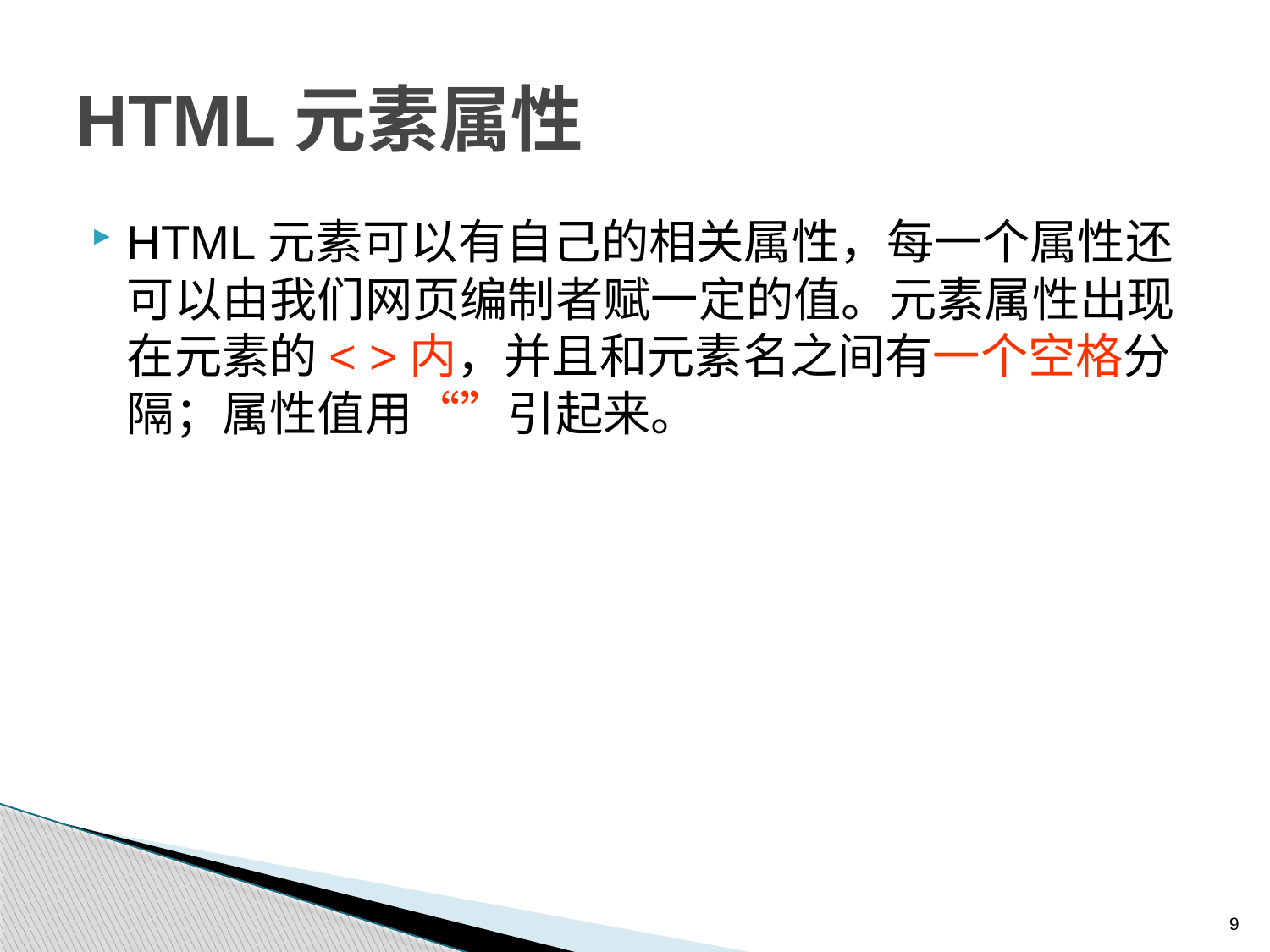

# HTML元素属性
HTML元素可以有自己的相关属性，每一个属性还可以由我们网页编制者赋一定的值。元素属性出现在元素的< >内，并且和元素名之间有一个空格分隔；属性值用“”引起来。

9